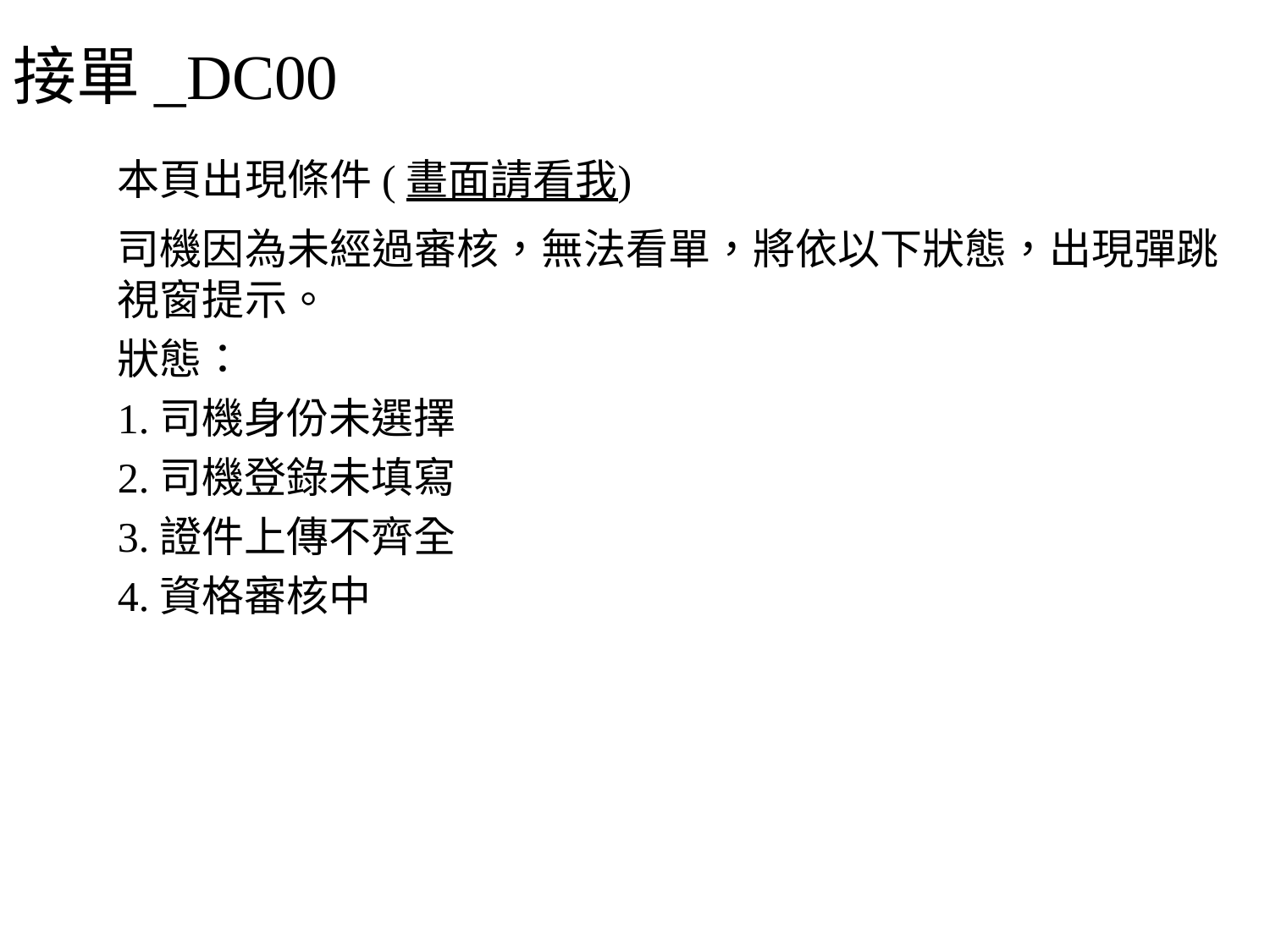

# 接單_DC00
本頁出現條件(畫面請看我)
司機因為未經過審核，無法看單，將依以下狀態，出現彈跳視窗提示。
狀態：
1.司機身份未選擇
2.司機登錄未填寫
3.證件上傳不齊全
4.資格審核中